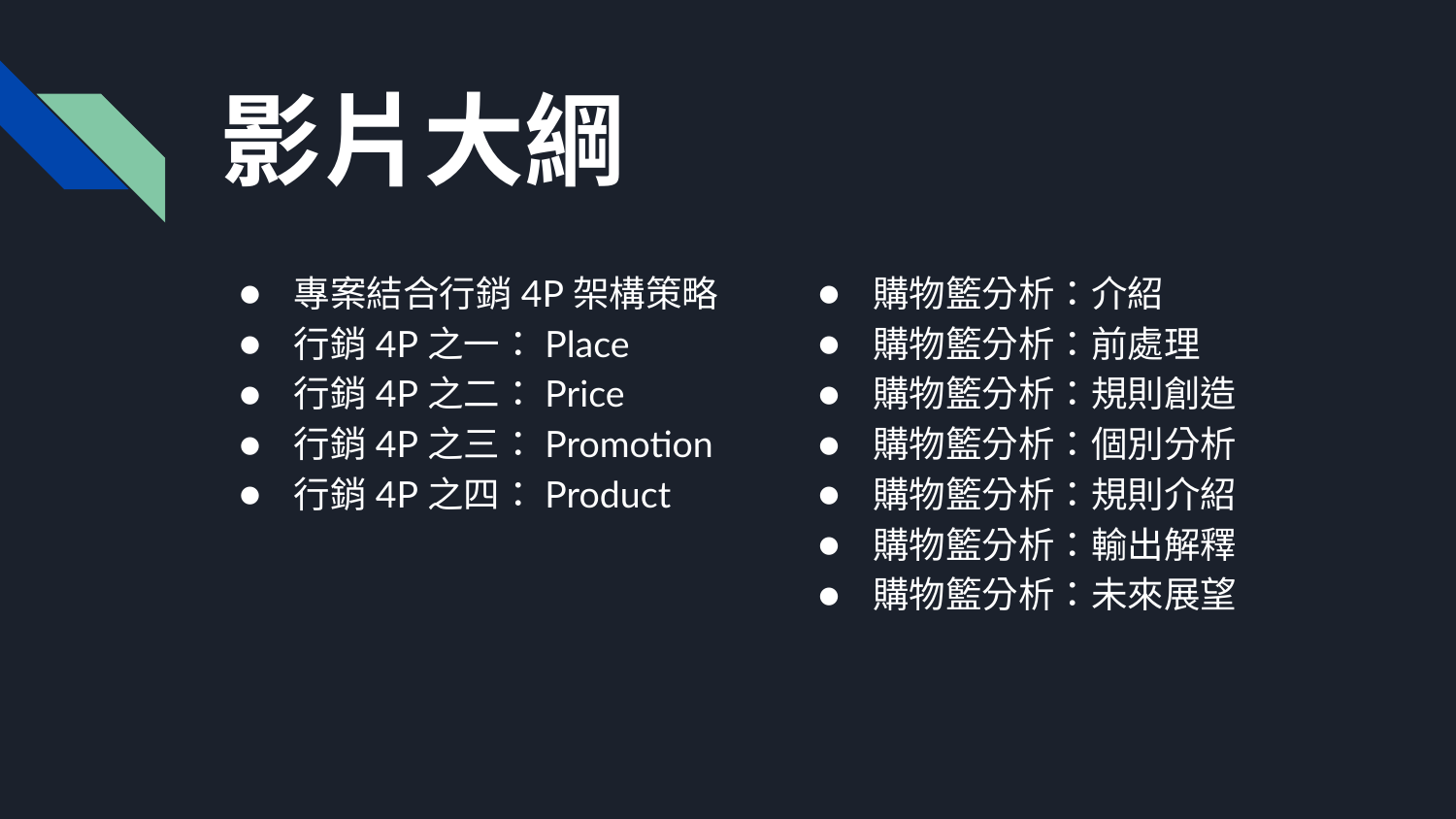

# 影片大綱
專案結合行銷4P架構策略
行銷4P之一：Place
行銷4P之二：Price
行銷4P之三：Promotion
行銷4P之四：Product
購物籃分析：介紹
購物籃分析：前處理
購物籃分析：規則創造
購物籃分析：個別分析
購物籃分析：規則介紹
購物籃分析：輸出解釋
購物籃分析：未來展望